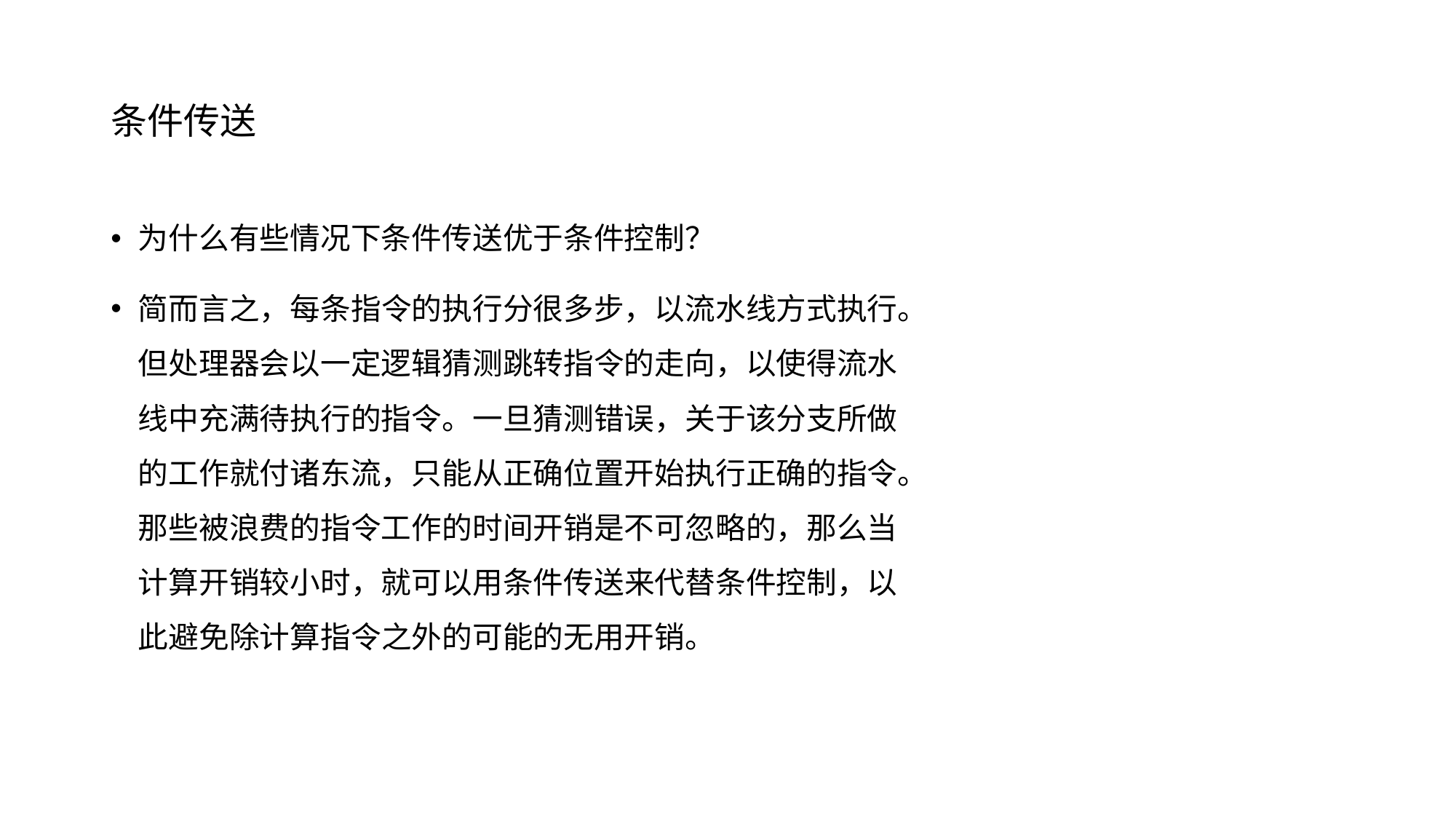

# 条件传送
为什么有些情况下条件传送优于条件控制？
简而言之，每条指令的执行分很多步，以流水线方式执行。但处理器会以一定逻辑猜测跳转指令的走向，以使得流水线中充满待执行的指令。一旦猜测错误，关于该分支所做的工作就付诸东流，只能从正确位置开始执行正确的指令。那些被浪费的指令工作的时间开销是不可忽略的，那么当计算开销较小时，就可以用条件传送来代替条件控制，以此避免除计算指令之外的可能的无用开销。